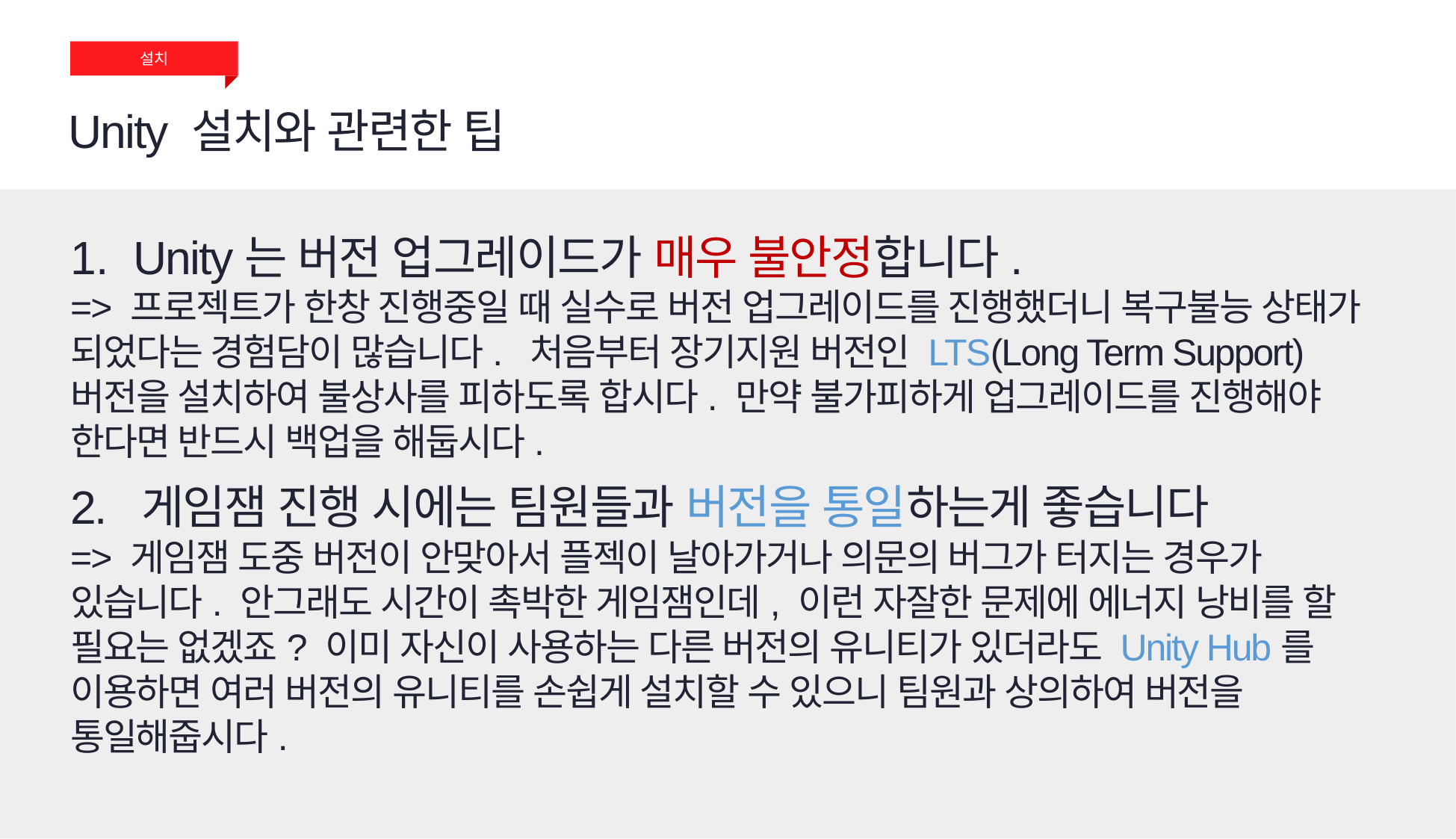

설치

Unity 설치와 관련한 팁
Unity는 버전 업그레이드가 매우 불안정합니다.
=> 프로젝트가 한창 진행중일 때 실수로 버전 업그레이드를 진행했더니 복구불능 상태가 되었다는 경험담이 많습니다.  처음부터 장기지원 버전인 LTS(Long Term Support) 버전을 설치하여 불상사를 피하도록 합시다. 만약 불가피하게 업그레이드를 진행해야 한다면 반드시 백업을 해둡시다.
2.  게임잼 진행 시에는 팀원들과 버전을 통일하는게 좋습니다
=> 게임잼 도중 버전이 안맞아서 플젝이 날아가거나 의문의 버그가 터지는 경우가 있습니다. 안그래도 시간이 촉박한 게임잼인데, 이런 자잘한 문제에 에너지 낭비를 할 필요는 없겠죠? 이미 자신이 사용하는 다른 버전의 유니티가 있더라도 Unity Hub를 이용하면 여러 버전의 유니티를 손쉽게 설치할 수 있으니 팀원과 상의하여 버전을 통일해줍시다.